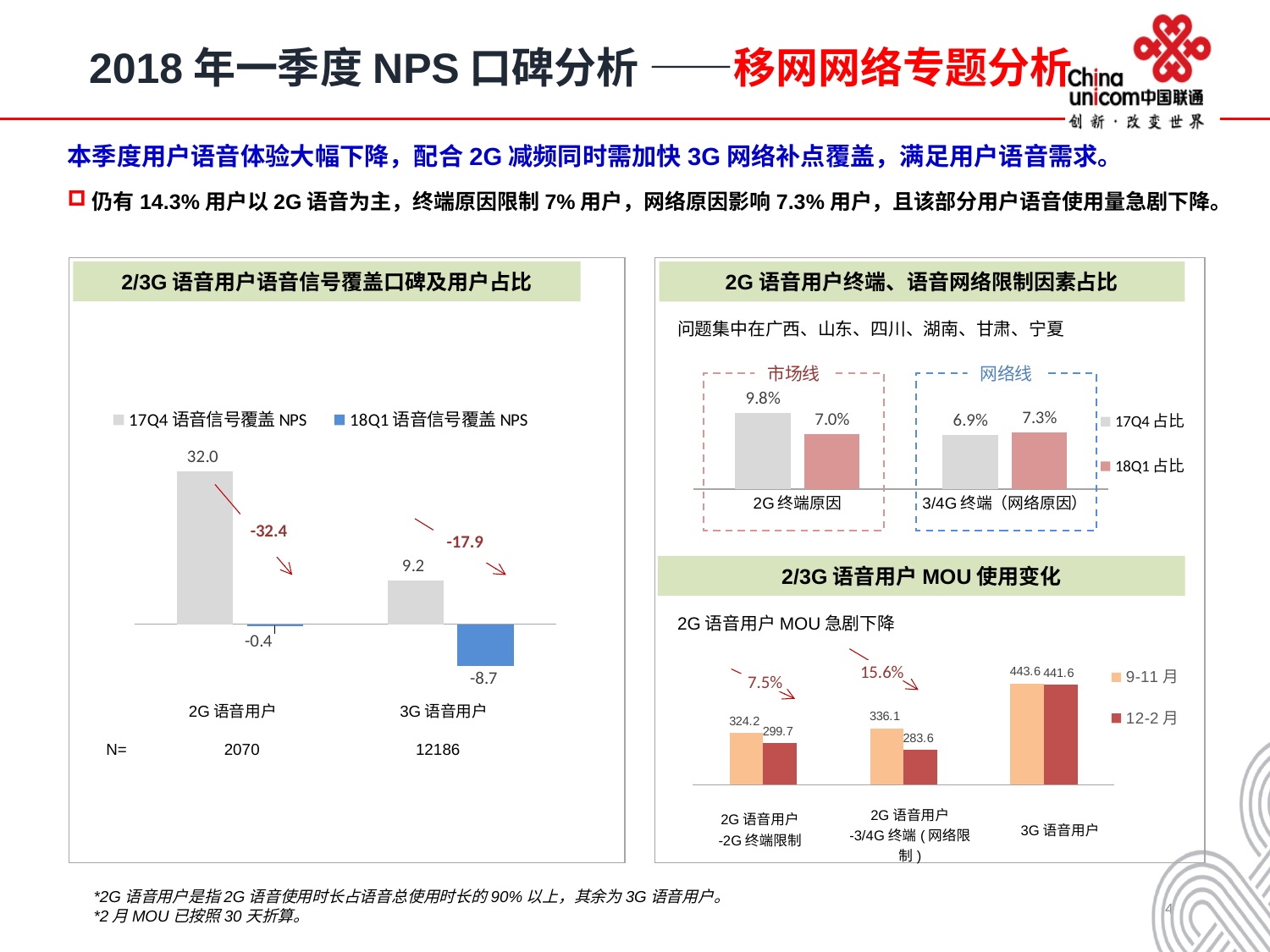

2018年一季度NPS口碑分析 ——移网网络专题分析
本季度用户语音体验大幅下降，配合2G减频同时需加快3G网络补点覆盖，满足用户语音需求。
仍有14.3%用户以2G语音为主，终端原因限制7%用户，网络原因影响7.3%用户，且该部分用户语音使用量急剧下降。

2/3G语音用户语音信号覆盖口碑及用户占比
2G语音用户终端、语音网络限制因素占比
问题集中在广西、山东、四川、湖南、甘肃、宁夏

### Chart

| Category | 17Q4占比 | 18Q1占比 |
|---|---|---|
| 2G终端原因 | 0.09778026413058678 | 0.07028373402642411 |
| 3/4G终端（网络原因） | 0.06938922299254763 | 0.07282867662984625 |
市场线
网络线

### Chart

| Category | 17Q4语音信号覆盖NPS | 18Q1语音信号覆盖NPS |
|---|---|---|
| 2G语音用户NPS | 32.021815348656034 | -0.3864734299516909 |
| 3G语音用户NPS | 9.216201012563285 | -8.723124897423272 |
-32.4
-17.9
2/3G语音用户MOU使用变化

### Chart

| Category | 9-11月 | 12-2月 |
|---|---|---|
| 主要使用2G语音用户-2G终端限制 | 324.172520661157 | 299.73490587695136 |
| 主要使用2G语音用户-只有2G网络覆盖 | 336.079624583712 | 283.5690651596193 |
| 使用3G语音用户 | 443.57475791892324 | 441.61905434894925 |
2G语音用户MOU急剧下降
15.6%
7.5%
| 2G语音用户 | 3G语音用户 |
| --- | --- |
| N= | 2070 | 12186 |
| --- | --- | --- |
| 2G语音用户 -2G终端限制 | 2G语音用户 -3/4G终端(网络限制) | 3G语音用户 |
| --- | --- | --- |
*2G语音用户是指2G语音使用时长占语音总使用时长的90%以上，其余为3G语音用户。
*2月MOU已按照30天折算。